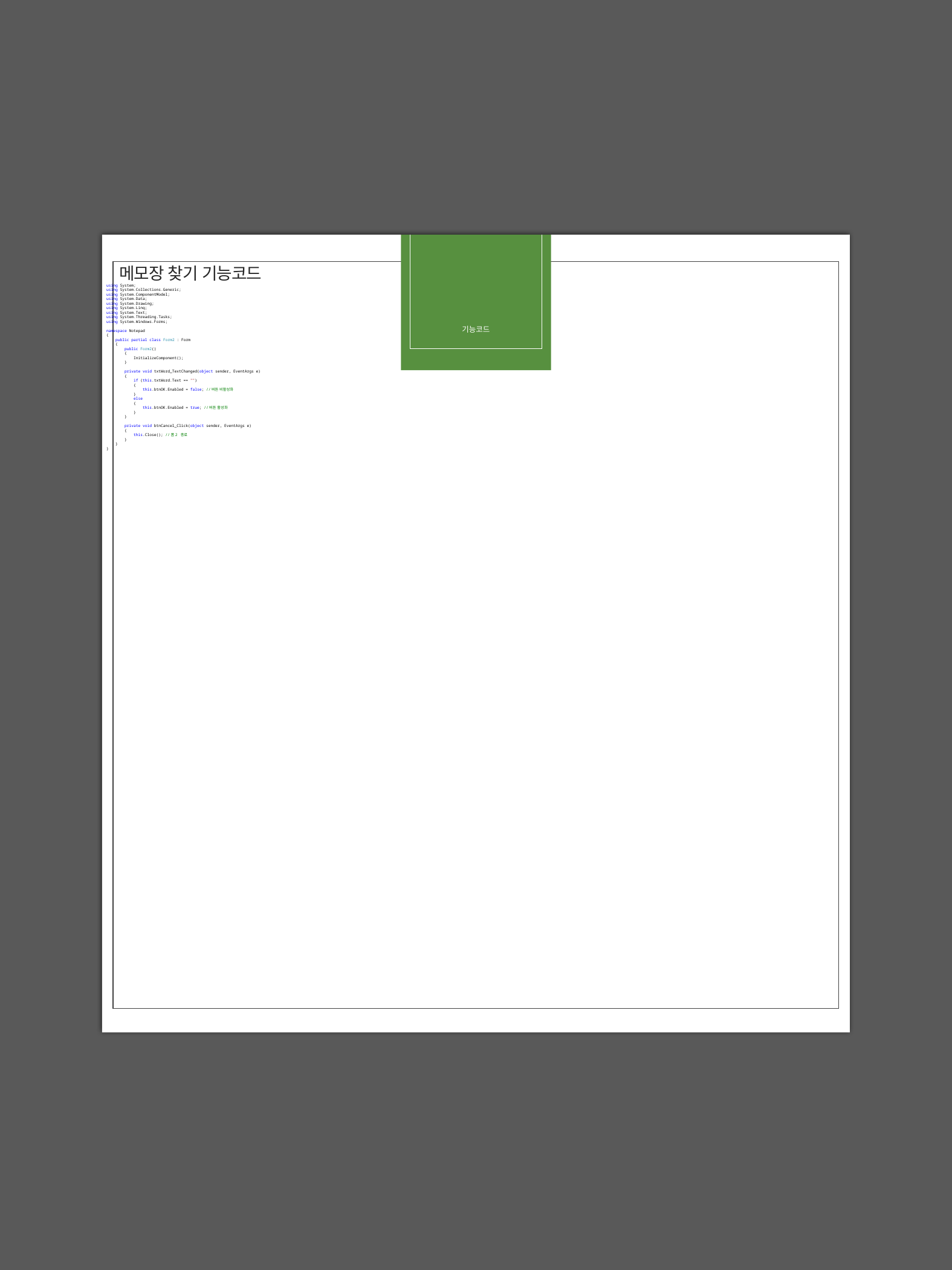

private void Form1_FormClosing(object sender, FormClosingEventArgs e)
        {
            e.Cancel = true; if (this.txtNoteChange == true)
            {
                var msg = this.Text + "파일의 내용이 변경되었습니다. \r\n 변경된 내용을 저장하시겠습니까 ? ";
                var dlr = MessageBox.Show(msg, "메모장", MessageBoxButtons.YesNoCancel, MessageBoxIcon.Warning);
                if (dlr == DialogResult.Yes)
                {
                    if (this.Text == "제목 없음")
                    {
                        var dr = this.sfdFile.ShowDialog();
                        if (dr != DialogResult.Cancel)
                        {
                            var str = this.sfdFile.FileName;
                            var sw = new StreamWriter(str, false, System.Text.Encoding.Default);
                            sw.Write(this.txtNote.Text);
                            sw.Flush();
                            sw.Close();
                            this.txtNoteChange = false;
                        }
                    }
                    else
                    {
                        var str = this.Text;
                        var sw = new StreamWriter(str, false, System.Text.Encoding.Default);
                        sw.Write(this.txtNote.Text);
                        sw.Flush();
                        sw.Close();
                        this.txtNoteChange = false;

                             }
                    this.Dispose();
                }
                else if (dlr == DialogResult.No)
                { this.Dispose(); }
                else if (dlr == DialogResult.Cancel)
                { return; }
            }
            else
            { this.Dispose(); }
        }

        private void 저장SToolStripMenuItem_Click(object sender, EventArgs e)
        {
            textSave(); // 저장 함수 호출
        }

        private void 다른이름으로저장AToolStripMenuItem_Click(object sender, EventArgs e)
        {
            var dlr = this.sfdFile.ShowDialog(); //[다른 이름으로 저장] 대화상자 호출
            if (dlr != DialogResult.Cancel)
            {
                var str = this.sfdFile.FileName; //파일 경로
                var sw = new StreamWriter(str, false, System.Text.Encoding.Default); //StreamWriter 생성자를 이용하여 개체 생성
            sw.Write(this.txtNote.Text); // Write 메서드를 이용하여 지정된 경로에 txtNote 컨트롤의 입력 문자열 저장
            sw.Flush(); sw.Close(); this.Text = str; this.txtNoteChange = false; //입력 데이터 입력 및 수정 초기화
            }
        }

        private void 끝내기XToolStripMenuItem_Click(object sender, EventArgs e)
        {
            this.Close(); // 폼 종료
        }

        private void 실행취소UToolStripMenuItem_Click(object sender, EventArgs e)
        {
            this.txtNote.Undo(); //텍스트 박스의 변경사항을 취소하고 이전 상태로 되돌려줌
        }

        private void 잘라내기TToolStripMenuItem_Click(object sender, EventArgs e)
        {
            this.txtNote.Cut(); //선택된 텍스트를 잘라낸다.
        }

        private void 복사CToolStripMenuItem_Click(object sender, EventArgs e)
        {
            this.txtNote.Copy(); //선택된 텍스트를 복사한다.
        }

        private void 붙여넣기PToolStripMenuItem_Click(object sender, EventArgs e)
        {
            this.txtNote.Paste(); //텍스트 데이터 붙여넣기
        }

        private void 삭LToolStripMenuItem_Click(object sender, EventArgs e)
        {
            this.txtNote.SelectedText = ""; //선택된 텍스트 지우기
        }

        private void 찾기FToolStripMenuItem_Click(object sender, EventArgs e)
        {
            if (!(frm2 == null || !frm2.Visible))
            { frm2.Focus();
                return;
            }
            frm2 = new Form2();
            if (this.txtNote.SelectionLength == 0)
            { frm2.txtWord.Text = this.fWord; }
            else
            { frm2.txtWord.Text = this.txtNote.SelectedText; }
            frm2.btnOK.Click += new System.EventHandler(this.btnOk_Click);
            frm2.Show();

        }
기능코드
# 메모장 찾기 기능코드
using System;
using System.Collections.Generic;
using System.ComponentModel;
using System.Data;
using System.Drawing;
using System.Linq;
using System.Text;
using System.Threading.Tasks;
using System.Windows.Forms;

namespace Notepad
{
    public partial class Form2 : Form
    {
        public Form2()
        {
            InitializeComponent();
        }

        private void txtWord_TextChanged(object sender, EventArgs e)
        {
            if (this.txtWord.Text == "")
            {
                this.btnOK.Enabled = false; //버튼 비활성화
            }
            else
            {
                this.btnOK.Enabled = true; //버튼 활성화
            }
        }

        private void btnCancel_Click(object sender, EventArgs e)
        {
            this.Close(); //폼2 종료
        }
    }
}